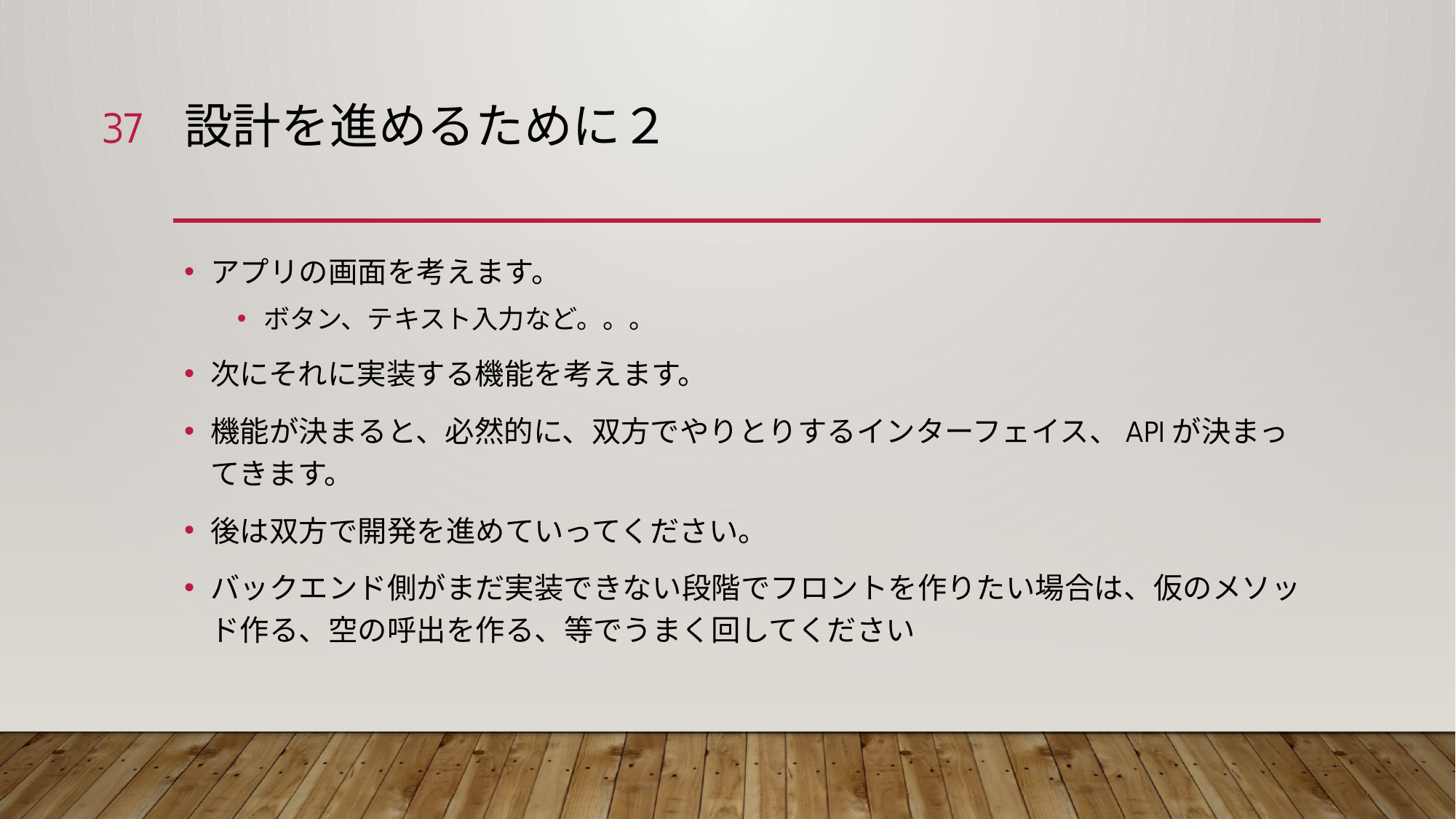

37
# 設計を進めるために２
アプリの画面を考えます。
ボタン、テキスト入力など。。。
次にそれに実装する機能を考えます。
機能が決まると、必然的に、双方でやりとりするインターフェイス、APIが決まってきます。
後は双方で開発を進めていってください。
バックエンド側がまだ実装できない段階でフロントを作りたい場合は、仮のメソッド作る、空の呼出を作る、等でうまく回してください